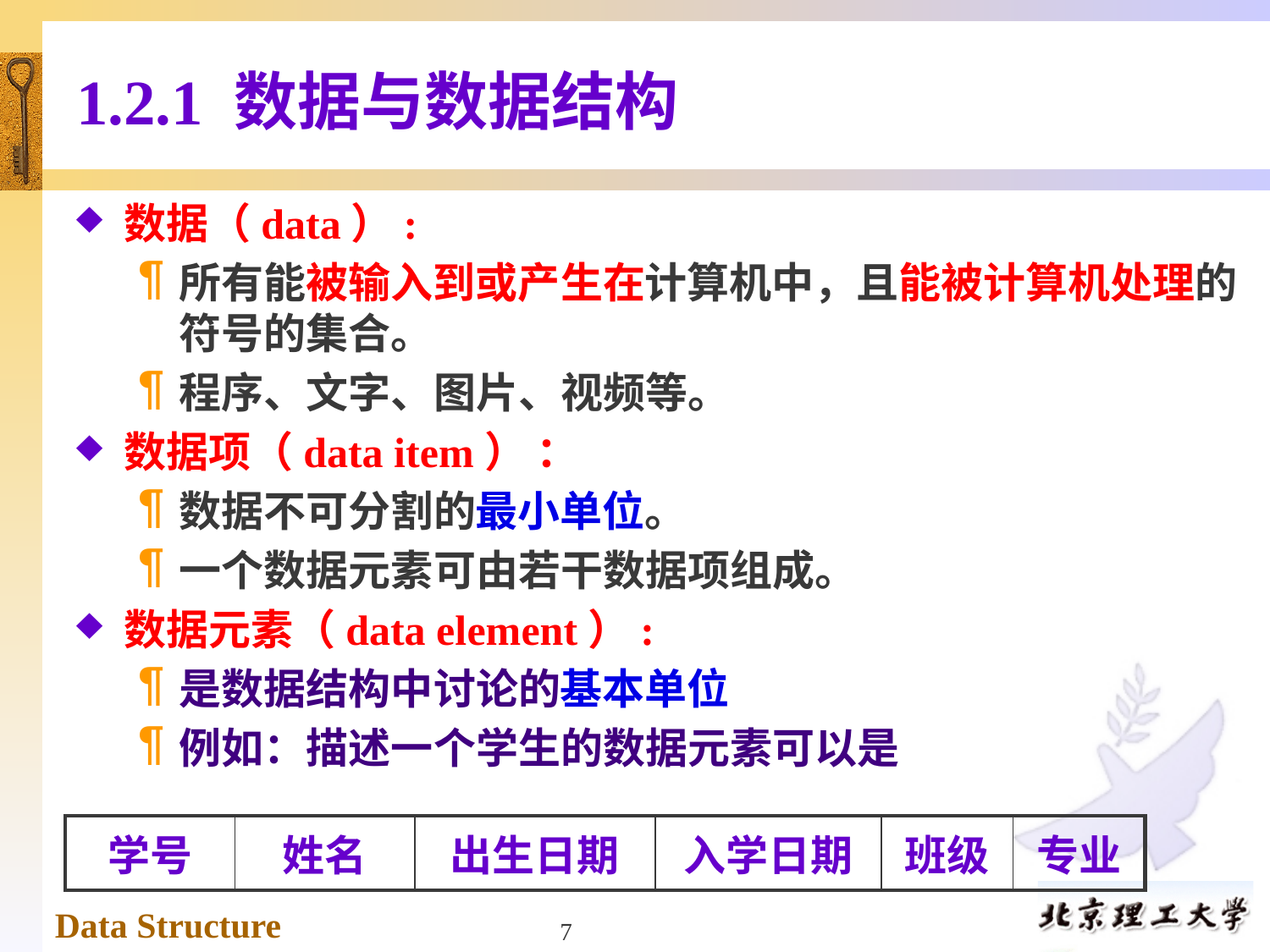

# 1.2.1 数据与数据结构
数据（data）:
所有能被输入到或产生在计算机中，且能被计算机处理的符号的集合。
程序、文字、图片、视频等。
数据项（data item） ：
数据不可分割的最小单位。
一个数据元素可由若干数据项组成。
数据元素（data element）:
是数据结构中讨论的基本单位
例如：描述一个学生的数据元素可以是
| 学号 | 姓名 | 出生日期 | 入学日期 | 班级 | 专业 |
| --- | --- | --- | --- | --- | --- |
7